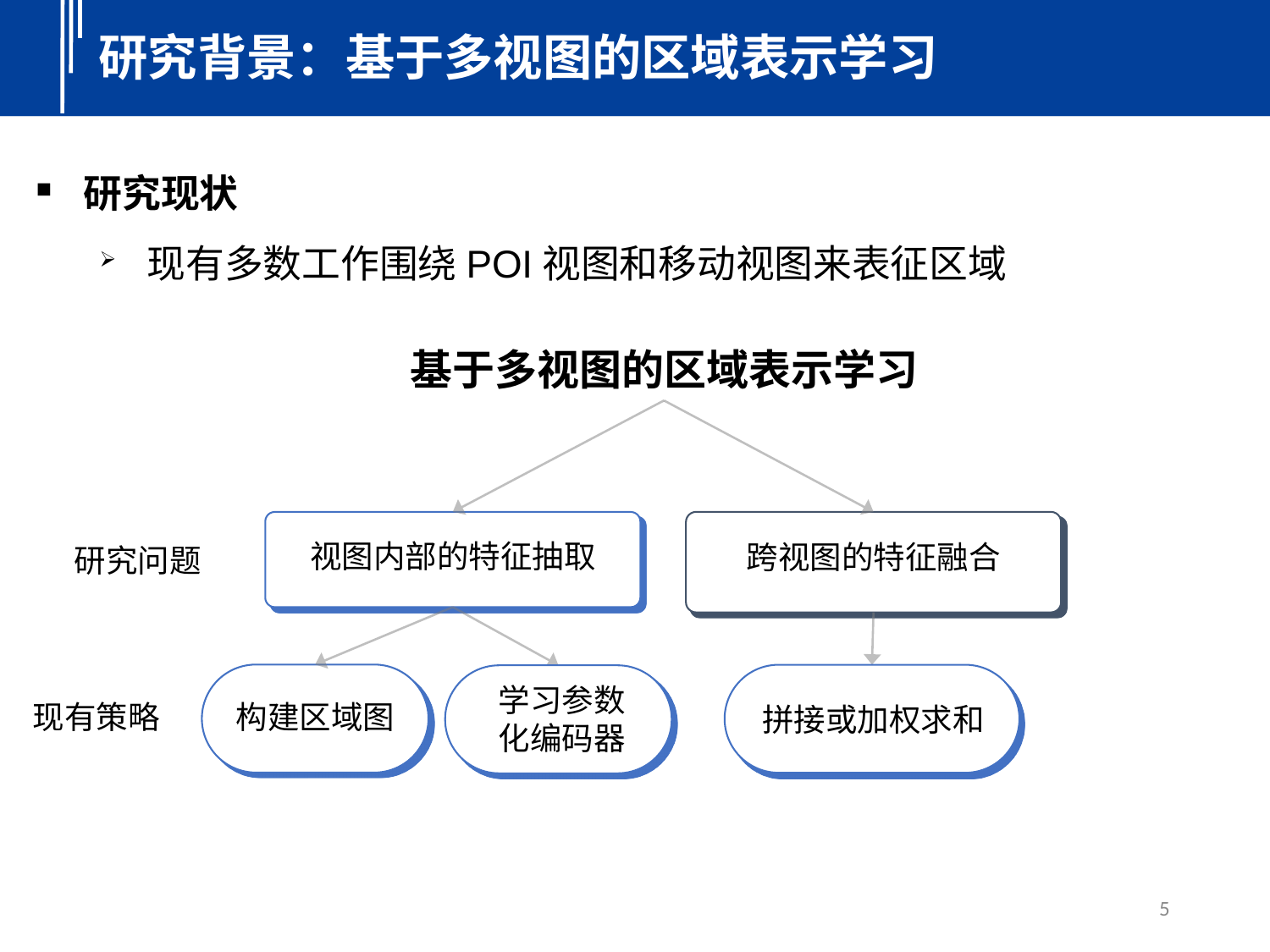

研究背景：基于多视图的区域表示学习
研究现状
现有多数工作围绕POI视图和移动视图来表征区域
基于多视图的区域表示学习

视图内部的特征抽取
跨视图的特征融合
研究问题

学习参数化编码器
现有策略
构建区域图
拼接或加权求和
5